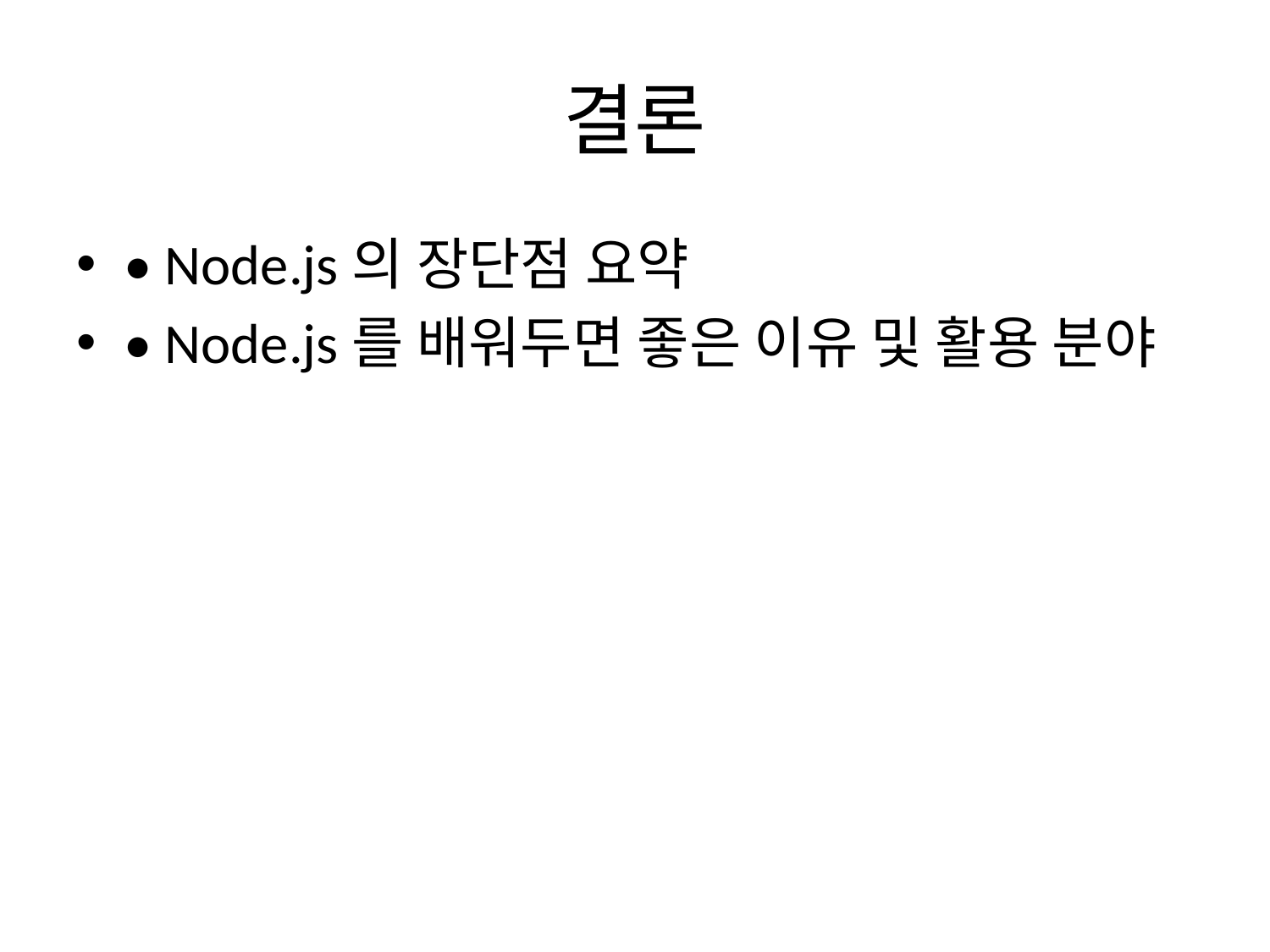

# 결론
• Node.js의 장단점 요약
• Node.js를 배워두면 좋은 이유 및 활용 분야